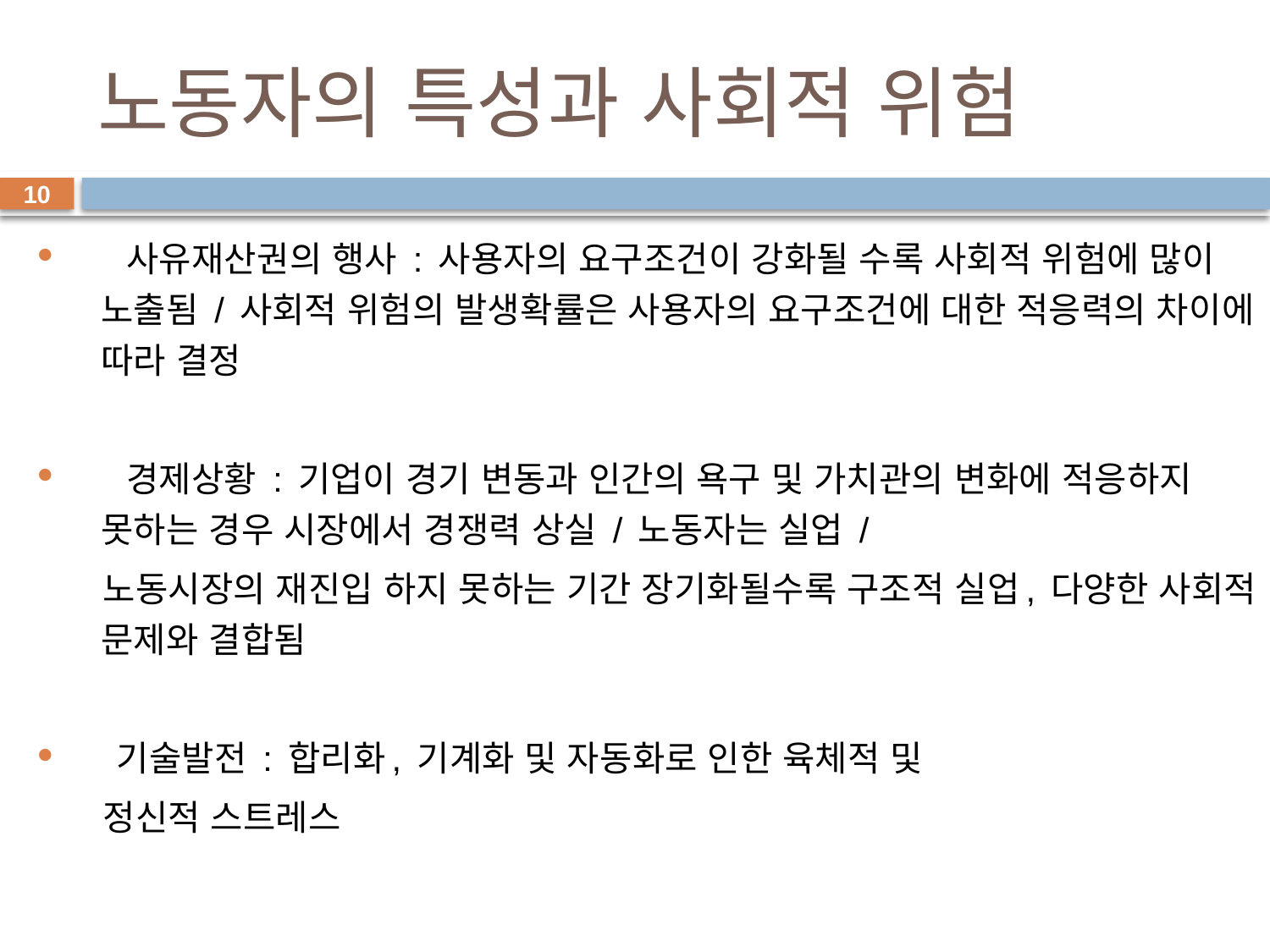

# 노동자의 특성과 사회적 위험
10
  사유재산권의 행사 : 사용자의 요구조건이 강화될 수록 사회적 위험에 많이 노출됨 / 사회적 위험의 발생확률은 사용자의 요구조건에 대한 적응력의 차이에 따라 결정

  경제상황 : 기업이 경기 변동과 인간의 욕구 및 가치관의 변화에 적응하지 못하는 경우 시장에서 경쟁력 상실 / 노동자는 실업 /
      노동시장의 재진입 하지 못하는 기간 장기화될수록 구조적 실업, 다양한 사회적 문제와 결합됨

 기술발전 : 합리화, 기계화 및 자동화로 인한 육체적 및
      정신적 스트레스